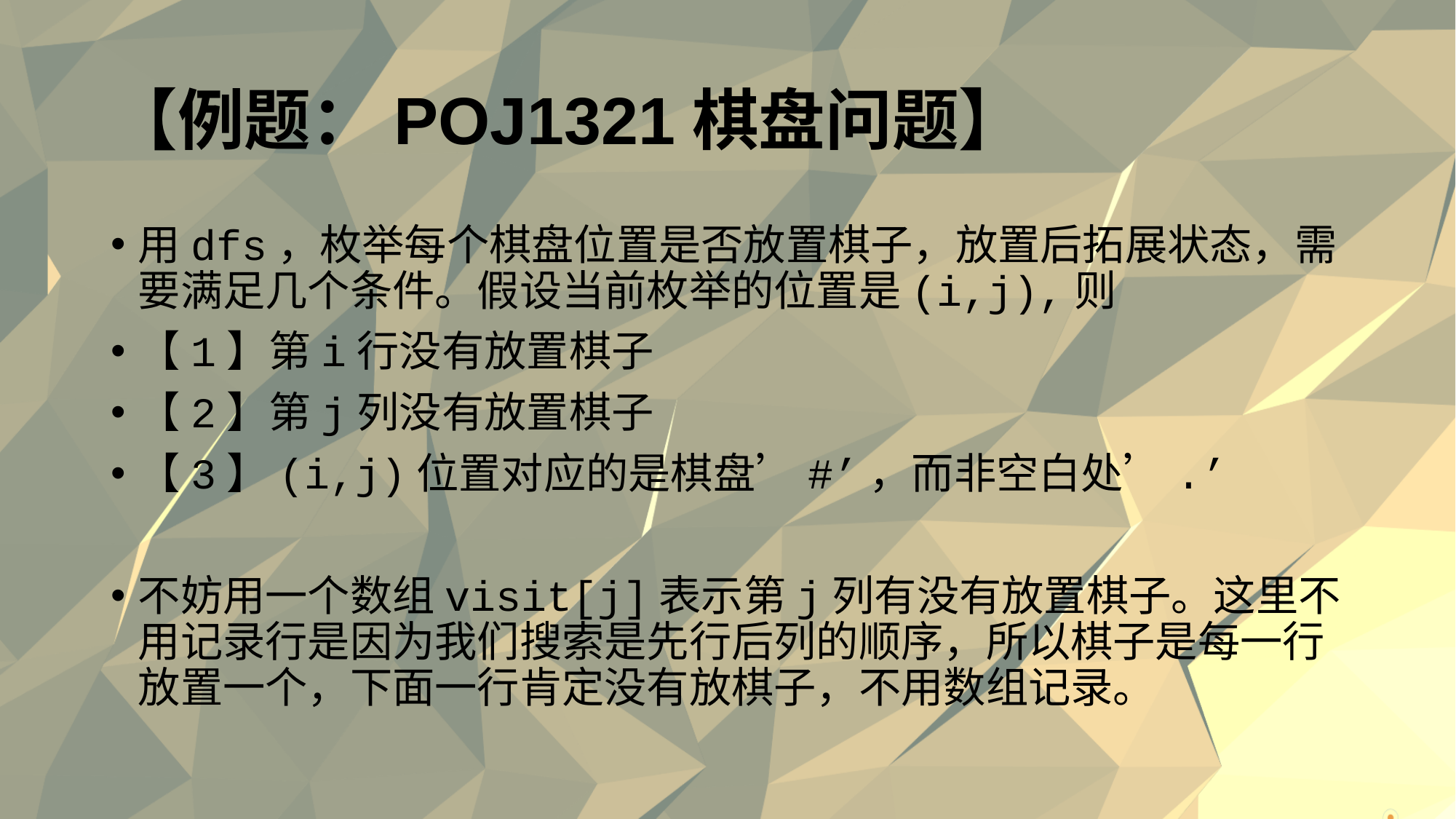

# 【例题：POJ1321棋盘问题】
用dfs，枚举每个棋盘位置是否放置棋子，放置后拓展状态，需要满足几个条件。假设当前枚举的位置是(i,j),则
【1】第i行没有放置棋子
【2】第j列没有放置棋子
【3】(i,j)位置对应的是棋盘’#’，而非空白处’.’

不妨用一个数组visit[j]表示第j列有没有放置棋子。这里不用记录行是因为我们搜索是先行后列的顺序，所以棋子是每一行放置一个，下面一行肯定没有放棋子，不用数组记录。